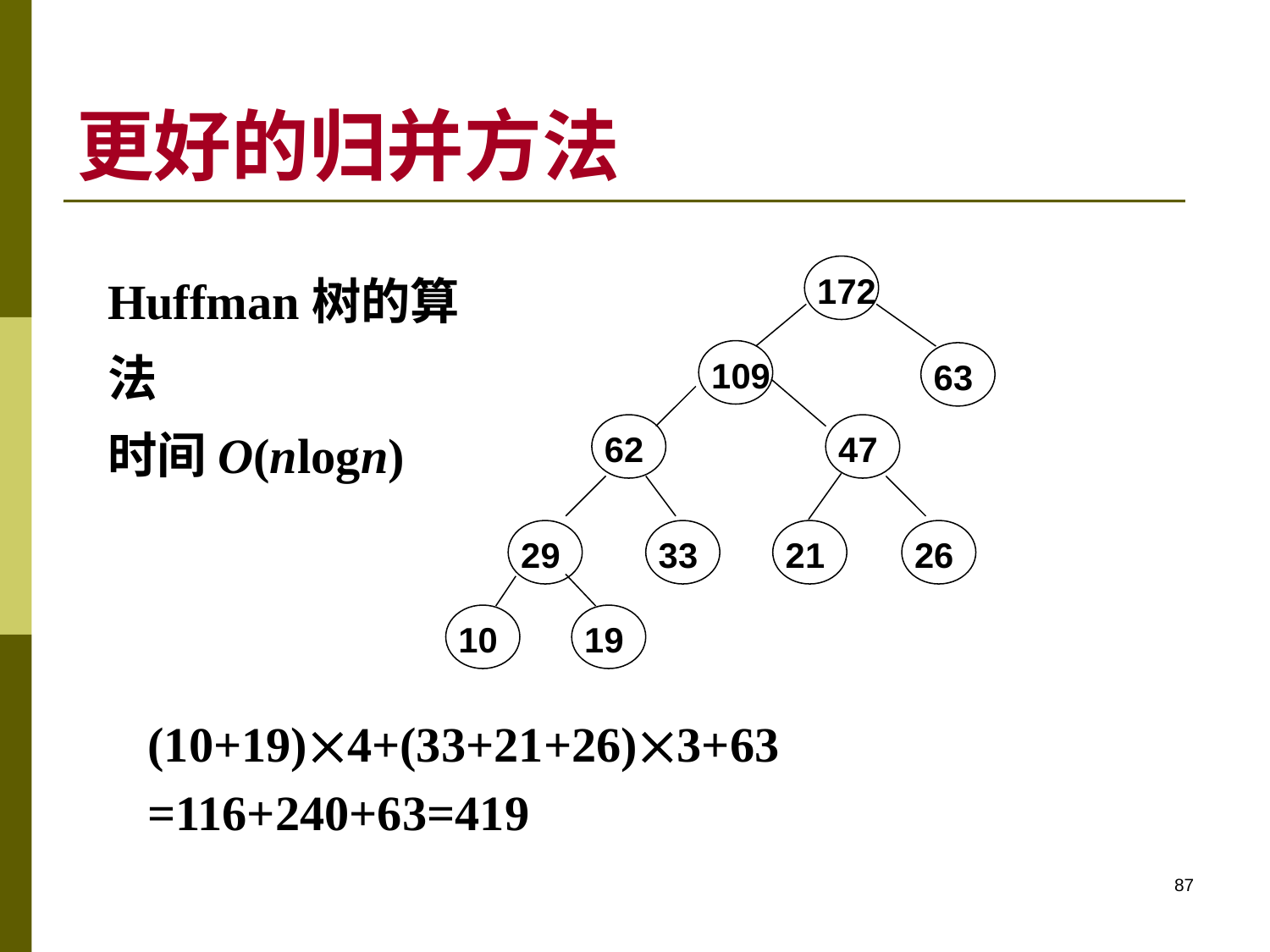

# 更好的归并方法
Huffman树的算法
时间O(nlogn)

172

109

63

62

47

29

33

21

26

10

19
(10+19)×4+(33+21+26)×3+63
=116+240+63=419
87